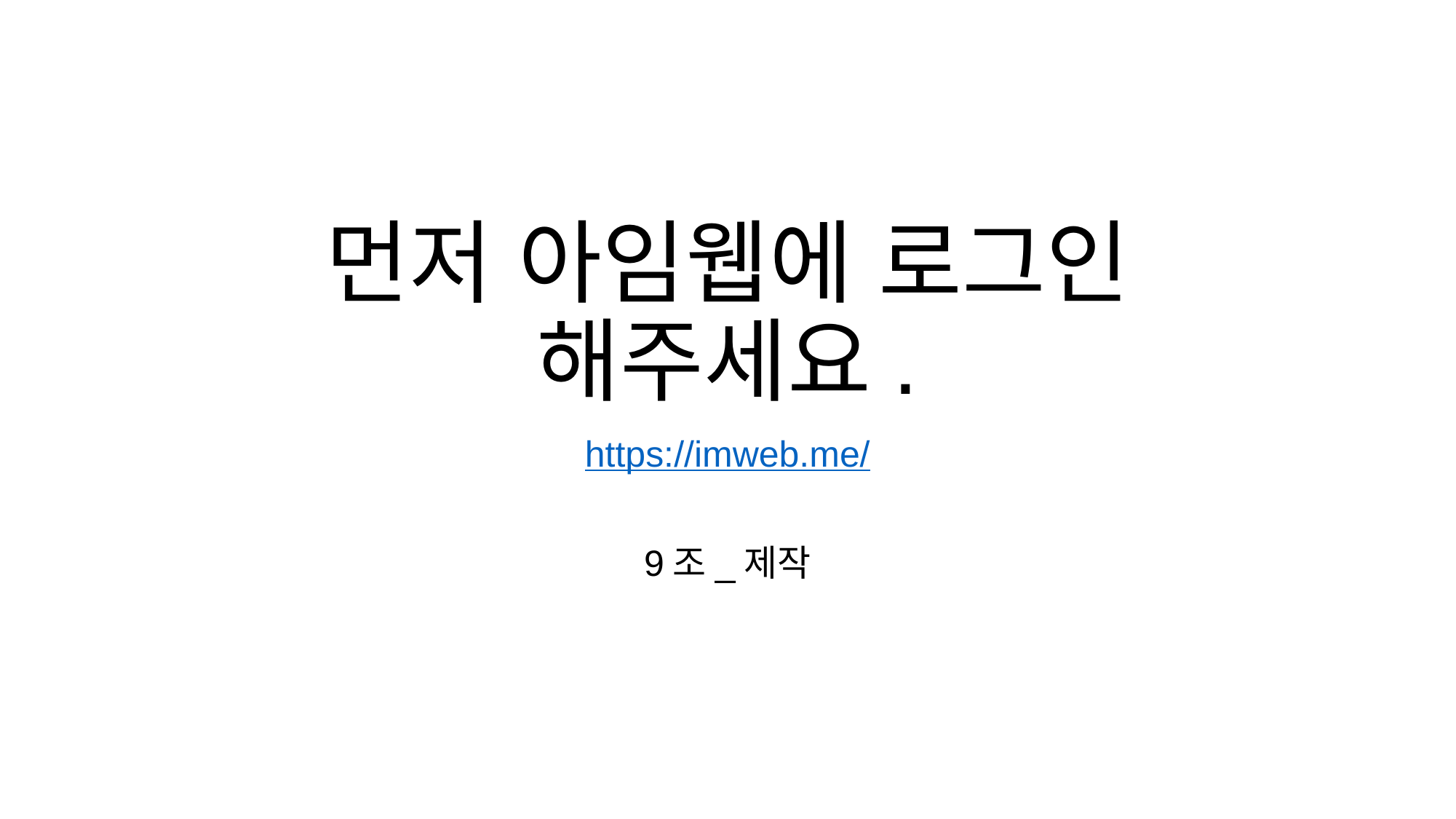

# 먼저 아임웹에 로그인 해주세요.
https://imweb.me/

9조_제작